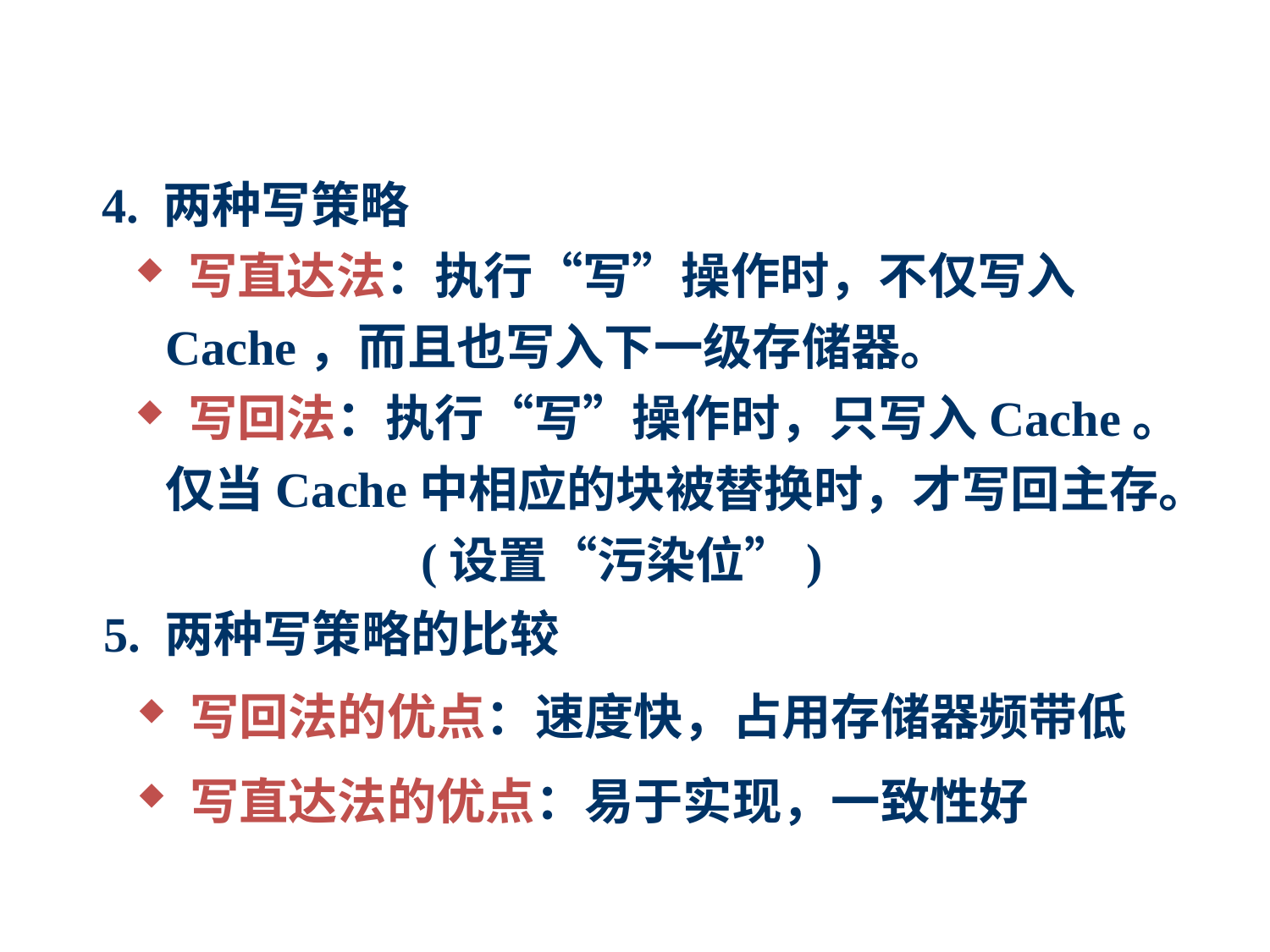

4. 两种写策略
 写直达法：执行“写”操作时，不仅写入Cache，而且也写入下一级存储器。
 写回法：执行“写”操作时，只写入Cache。仅当Cache中相应的块被替换时，才写回主存。
                          (设置“污染位”)
5. 两种写策略的比较
 写回法的优点：速度快，占用存储器频带低
 写直达法的优点：易于实现，一致性好